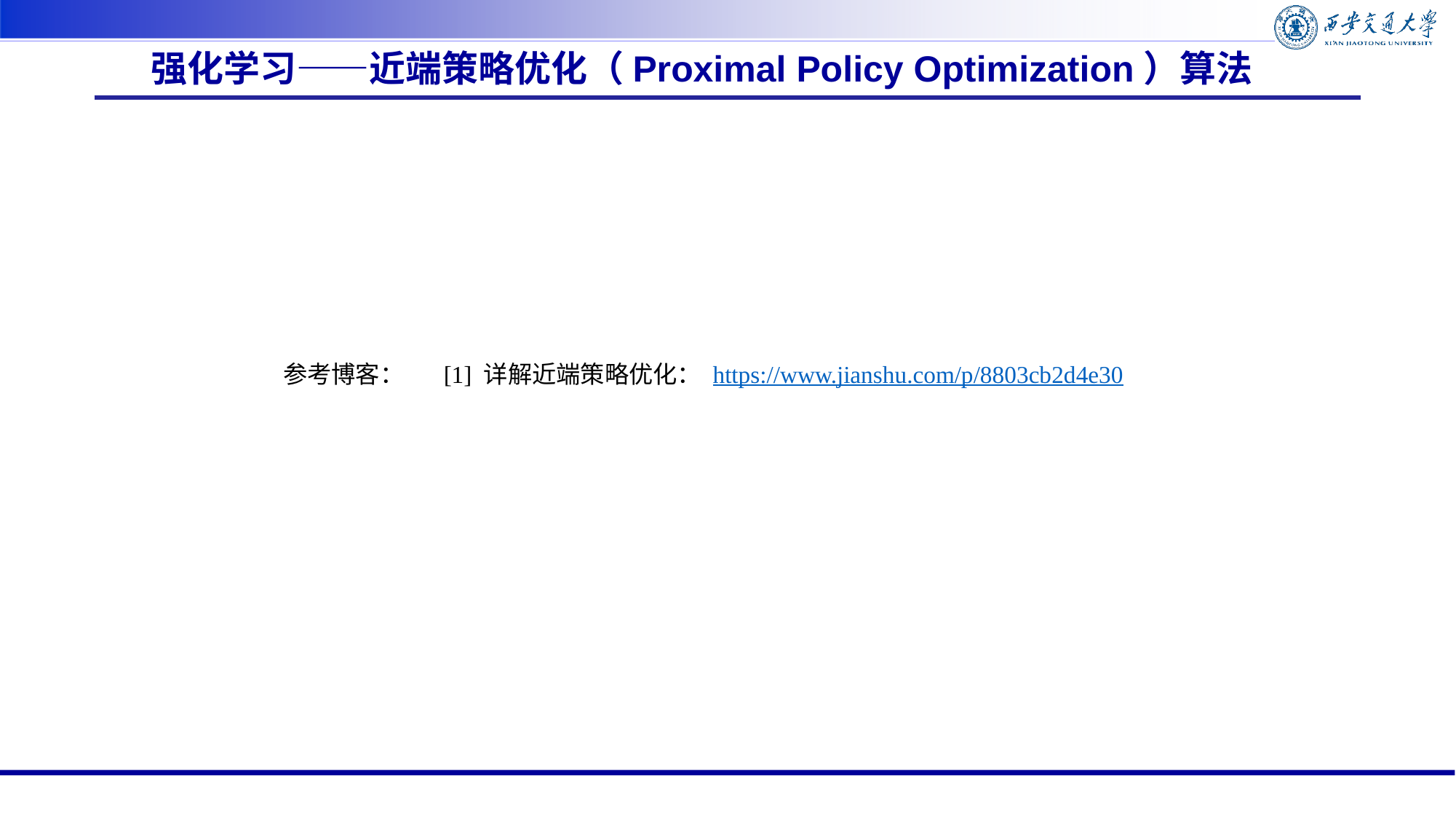

强化学习——近端策略优化（Proximal Policy Optimization）算法

参考博客：
[1] 详解近端策略优化： https://www.jianshu.com/p/8803cb2d4e30